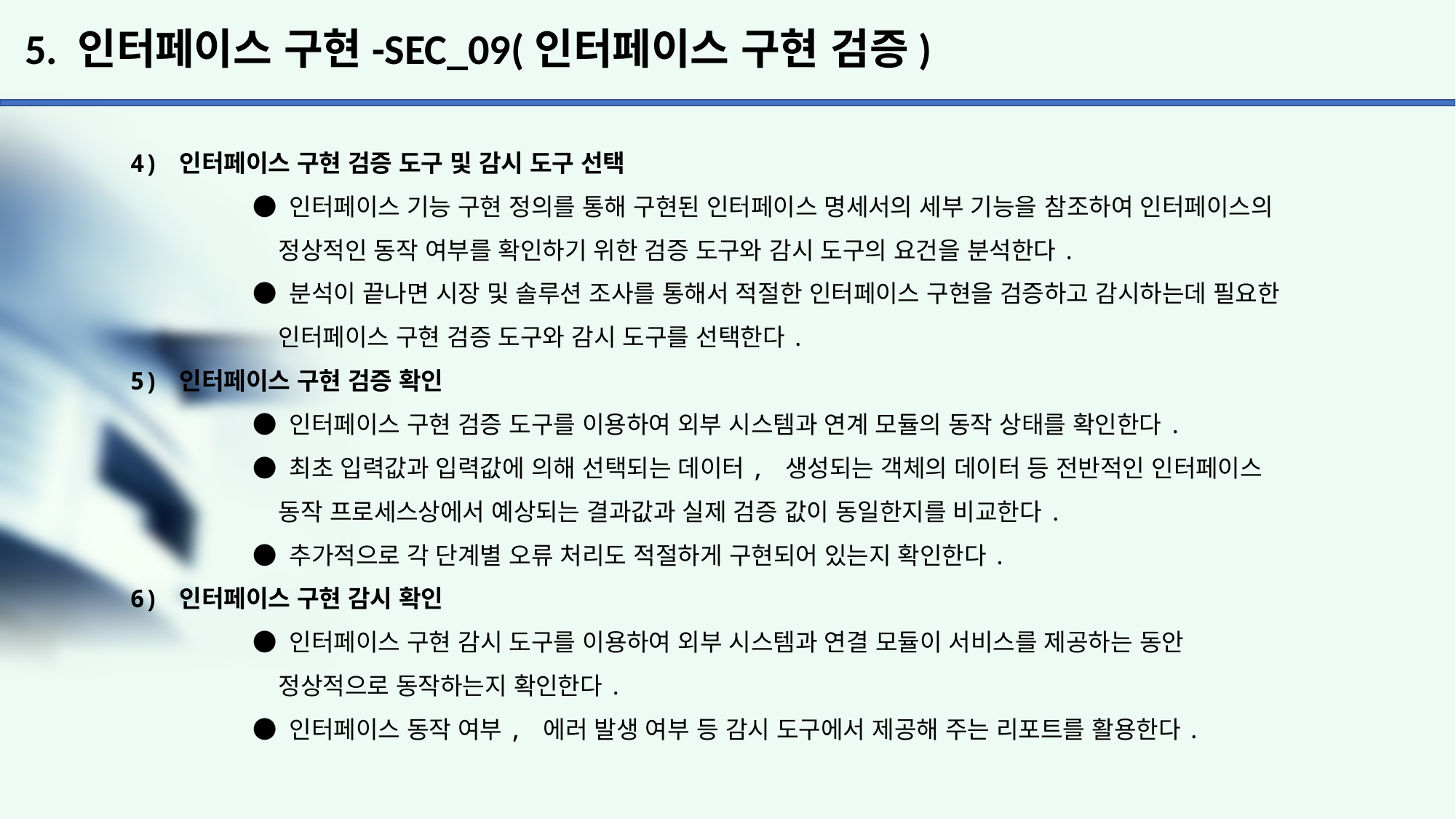

# 5. 인터페이스 구현-SEC_09(인터페이스 구현 검증)
4) 인터페이스 구현 검증 도구 및 감시 도구 선택
	  ● 인터페이스 기능 구현 정의를 통해 구현된 인터페이스 명세서의 세부 기능을 참조하여 인터페이스의
	     정상적인 동작 여부를 확인하기 위한 검증 도구와 감시 도구의 요건을 분석한다.
	  ● 분석이 끝나면 시장 및 솔루션 조사를 통해서 적절한 인터페이스 구현을 검증하고 감시하는데 필요한
	     인터페이스 구현 검증 도구와 감시 도구를 선택한다.
5) 인터페이스 구현 검증 확인
	  ● 인터페이스 구현 검증 도구를 이용하여 외부 시스템과 연계 모듈의 동작 상태를 확인한다.
	  ● 최초 입력값과 입력값에 의해 선택되는 데이터, 생성되는 객체의 데이터 등 전반적인 인터페이스
	     동작 프로세스상에서 예상되는 결과값과 실제 검증 값이 동일한지를 비교한다.
	  ● 추가적으로 각 단계별 오류 처리도 적절하게 구현되어 있는지 확인한다.
6) 인터페이스 구현 감시 확인
	  ● 인터페이스 구현 감시 도구를 이용하여 외부 시스템과 연결 모듈이 서비스를 제공하는 동안
	     정상적으로 동작하는지 확인한다.
	  ● 인터페이스 동작 여부, 에러 발생 여부 등 감시 도구에서 제공해 주는 리포트를 활용한다.